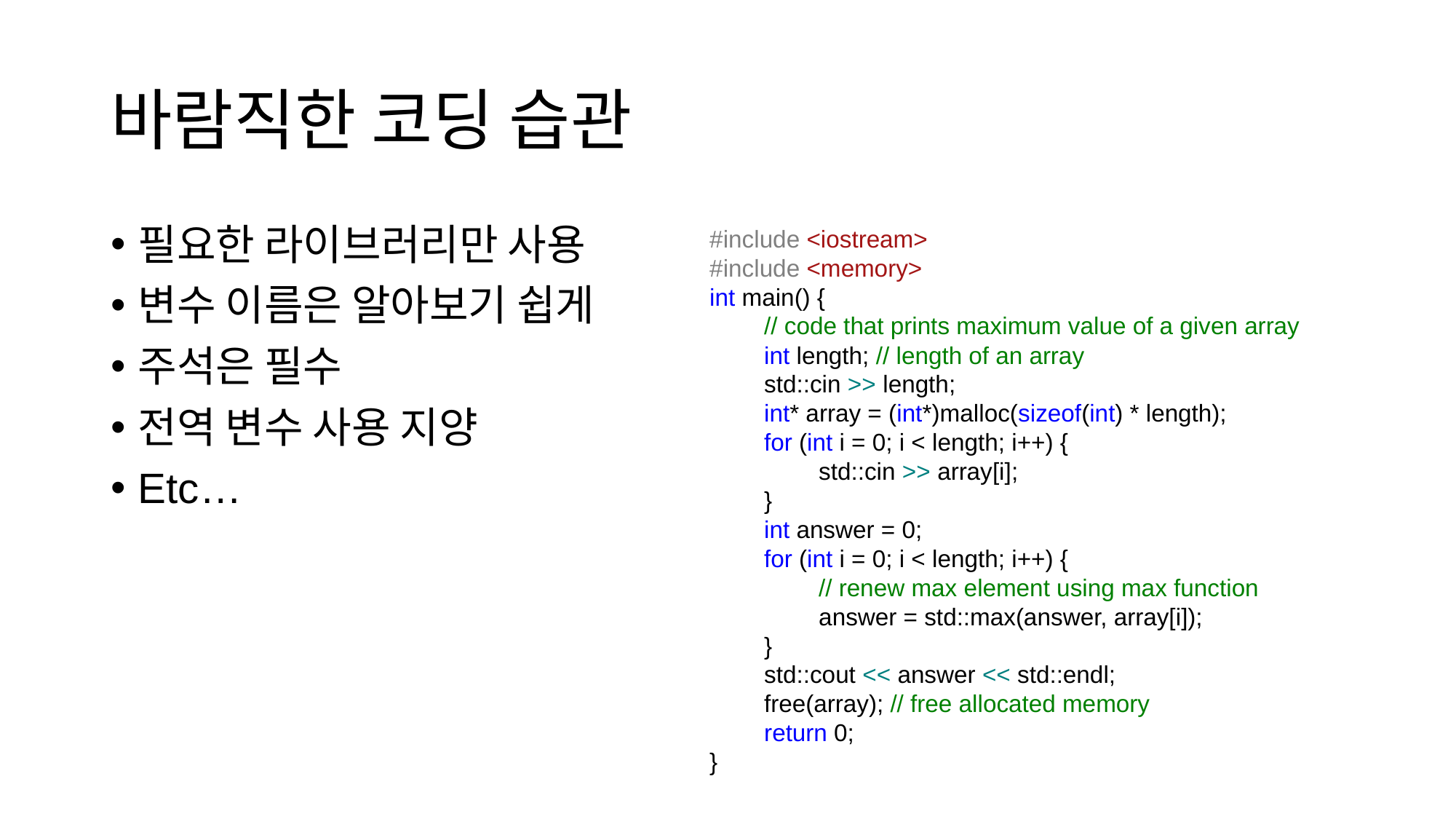

# 바람직한 코딩 습관
필요한 라이브러리만 사용
변수 이름은 알아보기 쉽게
주석은 필수
전역 변수 사용 지양
Etc…
#include <iostream>
#include <memory>
int main() {
// code that prints maximum value of a given array
int length; // length of an array
std::cin >> length;
int* array = (int*)malloc(sizeof(int) * length);
for (int i = 0; i < length; i++) {
std::cin >> array[i];
}
int answer = 0;
for (int i = 0; i < length; i++) {
// renew max element using max function
answer = std::max(answer, array[i]);
}
std::cout << answer << std::endl;
free(array); // free allocated memory
return 0;
}